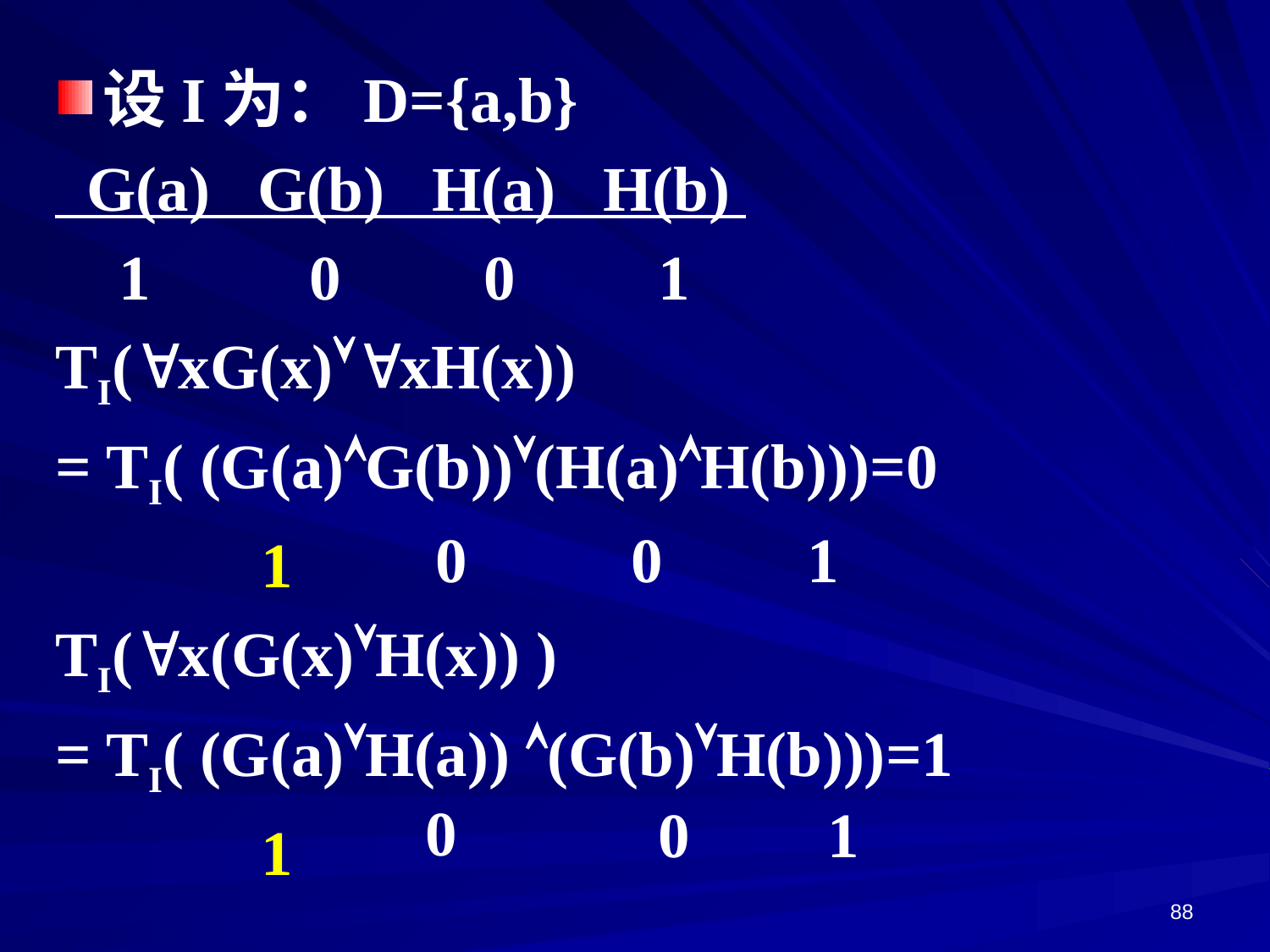

设I为：D={a,b}
  G(a)   G(b)   H(a)   H(b)
    1          0         0         1
TI(∀xG(x)∨∀xH(x))
= TI( (G(a)∧G(b))∨(H(a)∧H(b)))=0
             1
TI(∀x(G(x)∨H(x)) )
= TI( (G(a)∨H(a)) ∧(G(b)∨H(b)))=1
             1

0
0
1
0
0
1
88